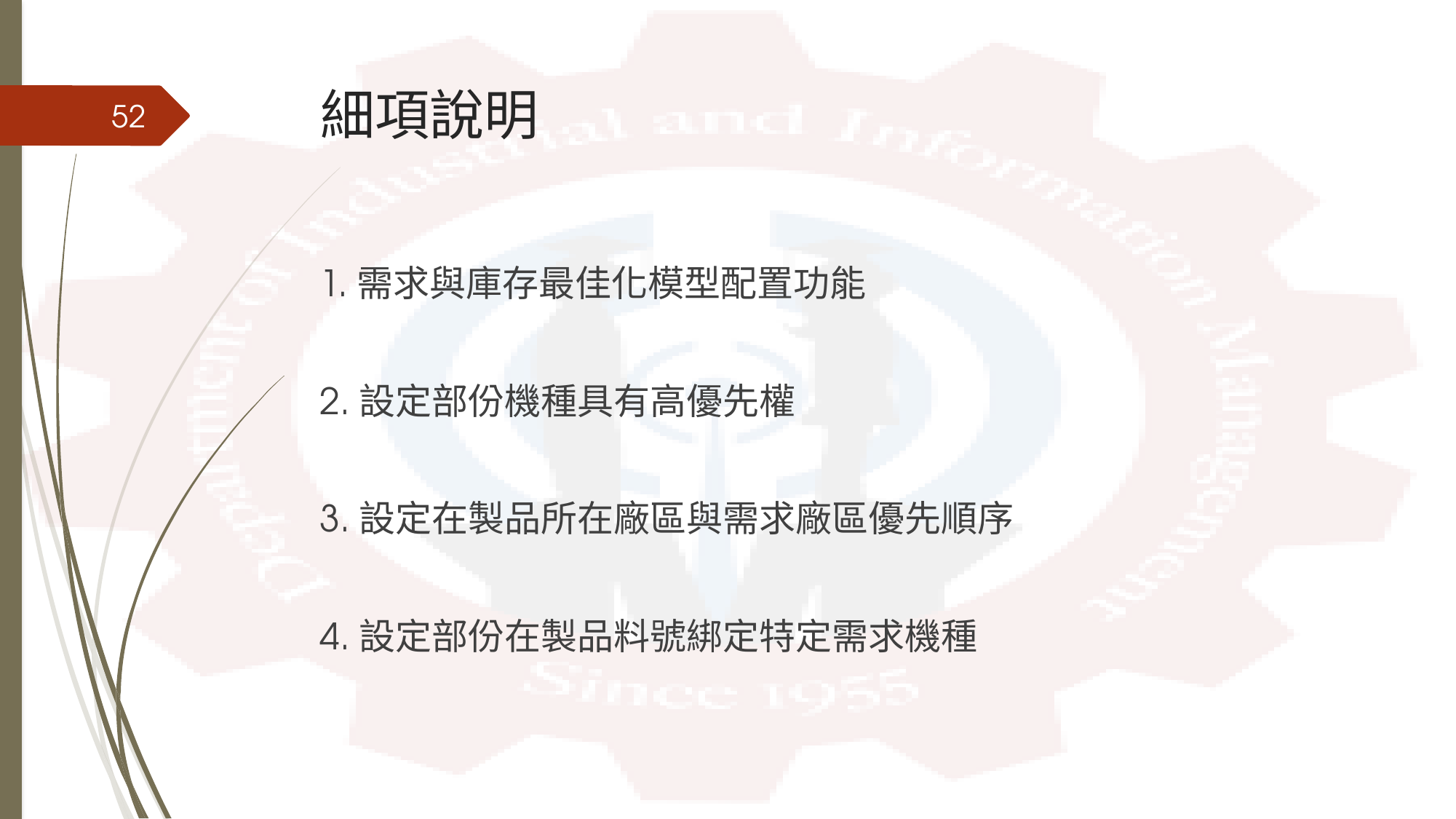

# 細項說明
52
1.需求與庫存最佳化模型配置功能

2.設定部份機種具有高優先權

3.設定在製品所在廠區與需求廠區優先順序

4.設定部份在製品料號綁定特定需求機種